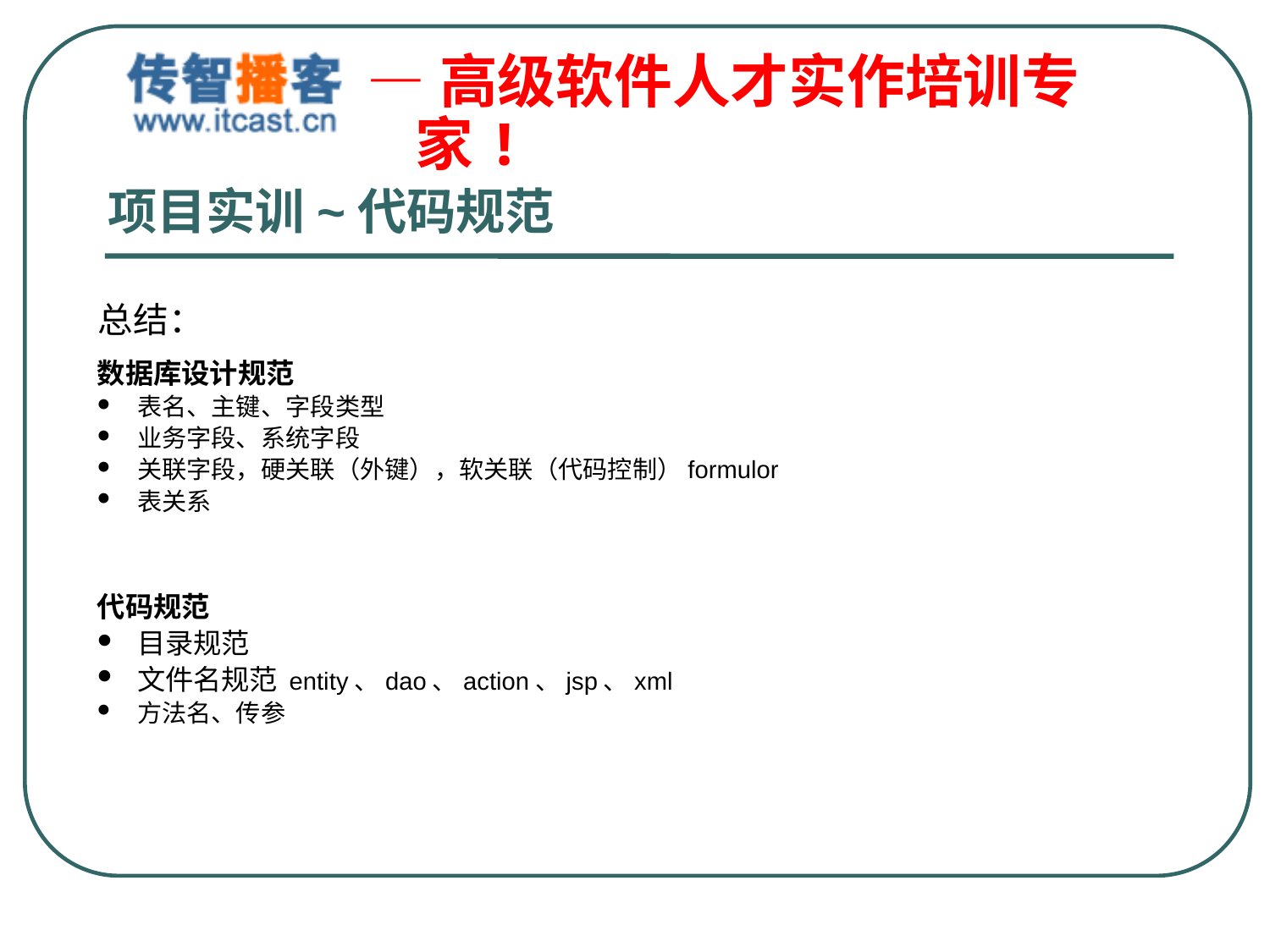

# 项目实训~代码规范
总结：
数据库设计规范
表名、主键、字段类型
业务字段、系统字段
关联字段，硬关联（外键），软关联（代码控制）formulor
表关系

代码规范
目录规范
文件名规范 entity、dao、action、jsp、xml
方法名、传参